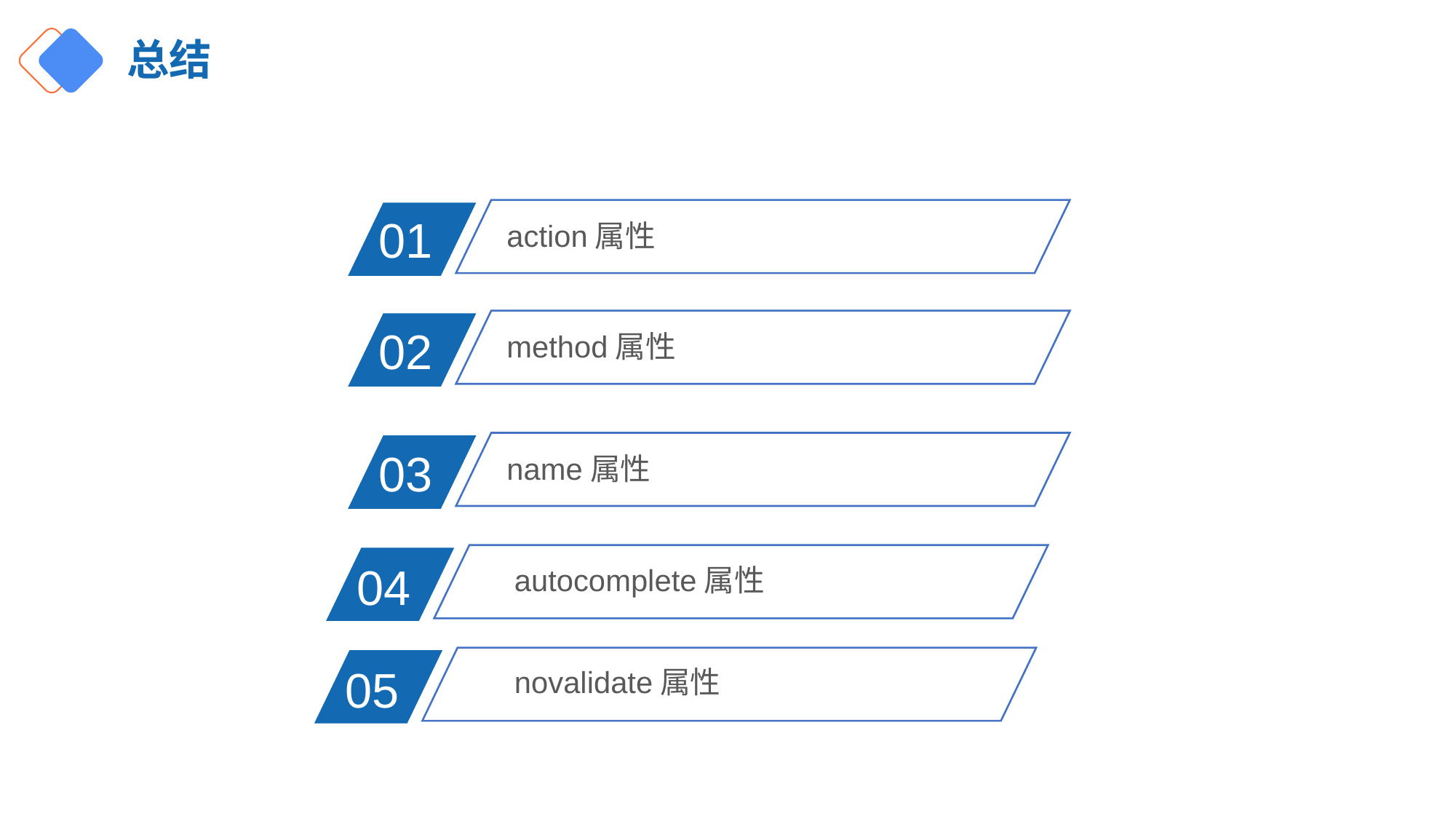

# 总结
action属性
method属性
name属性

autocomplete属性

04

novalidate属性

05